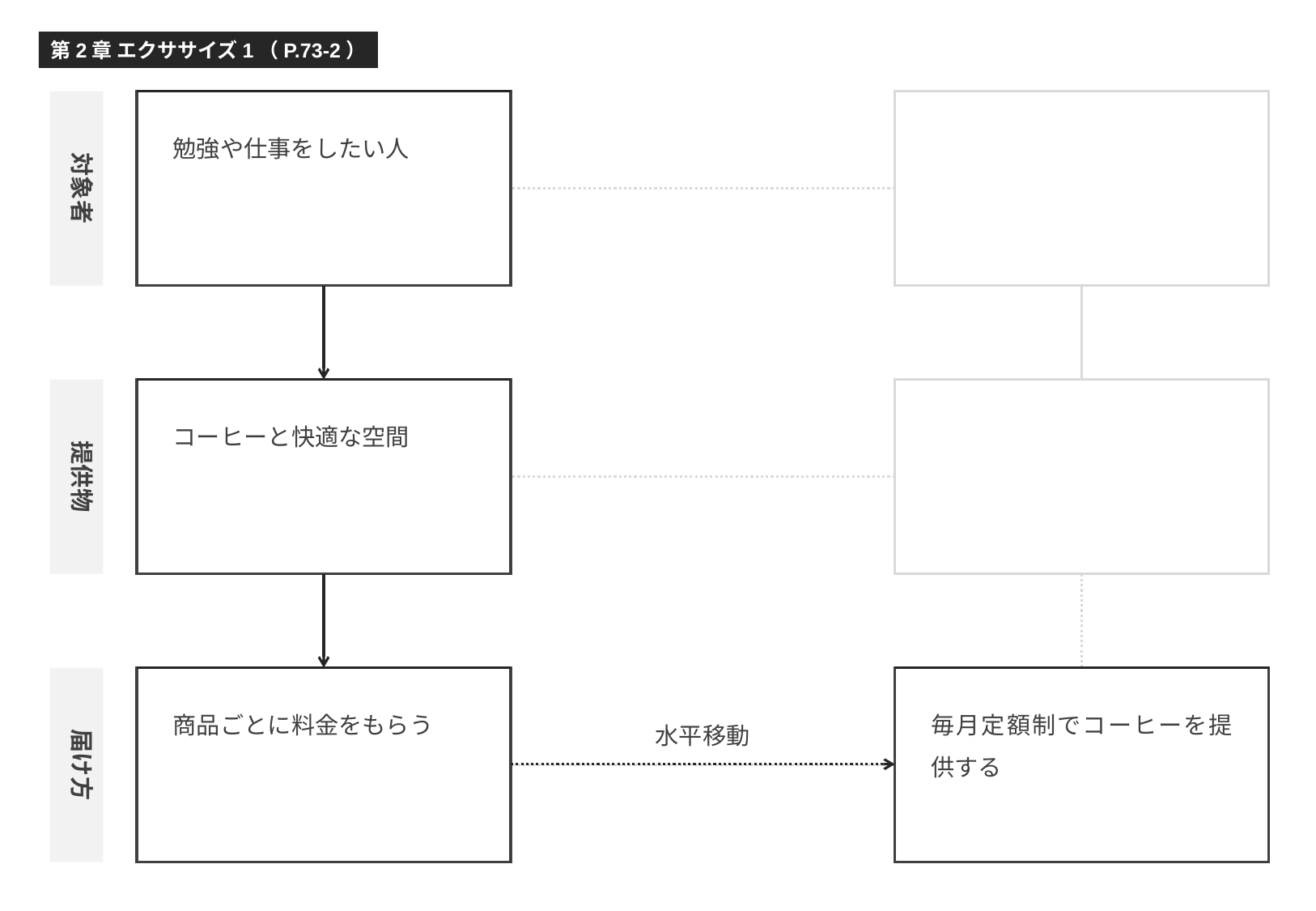

第2章 エクササイズ1（P.73-2）
対象者

勉強や仕事をしたい人

提供物

コーヒーと快適な空間

商品ごとに料金をもらう

毎月定額制でコーヒーを提供する
届け方
水平移動